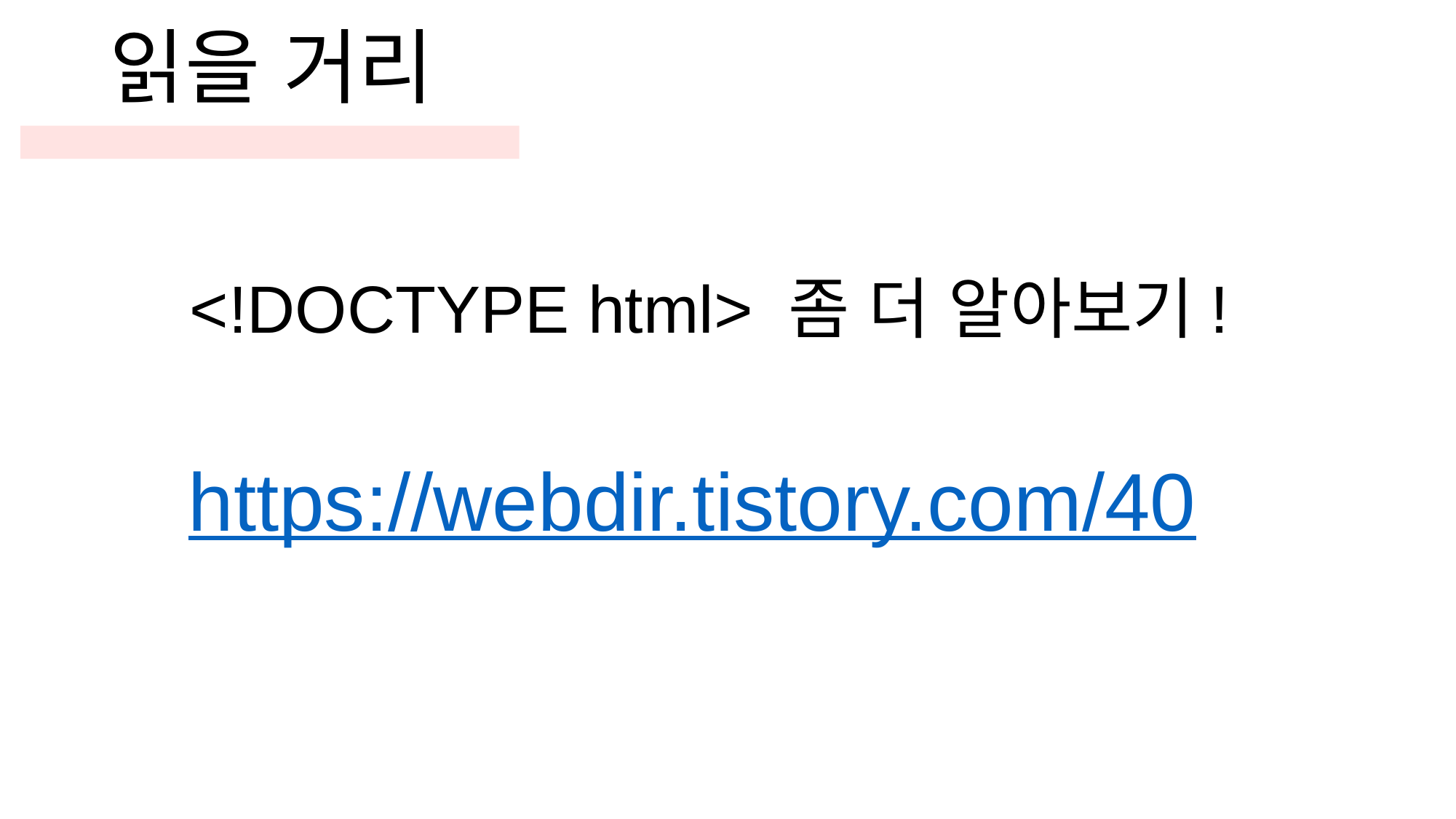

읽을 거리

<!DOCTYPE html> 좀 더 알아보기!
https://webdir.tistory.com/40